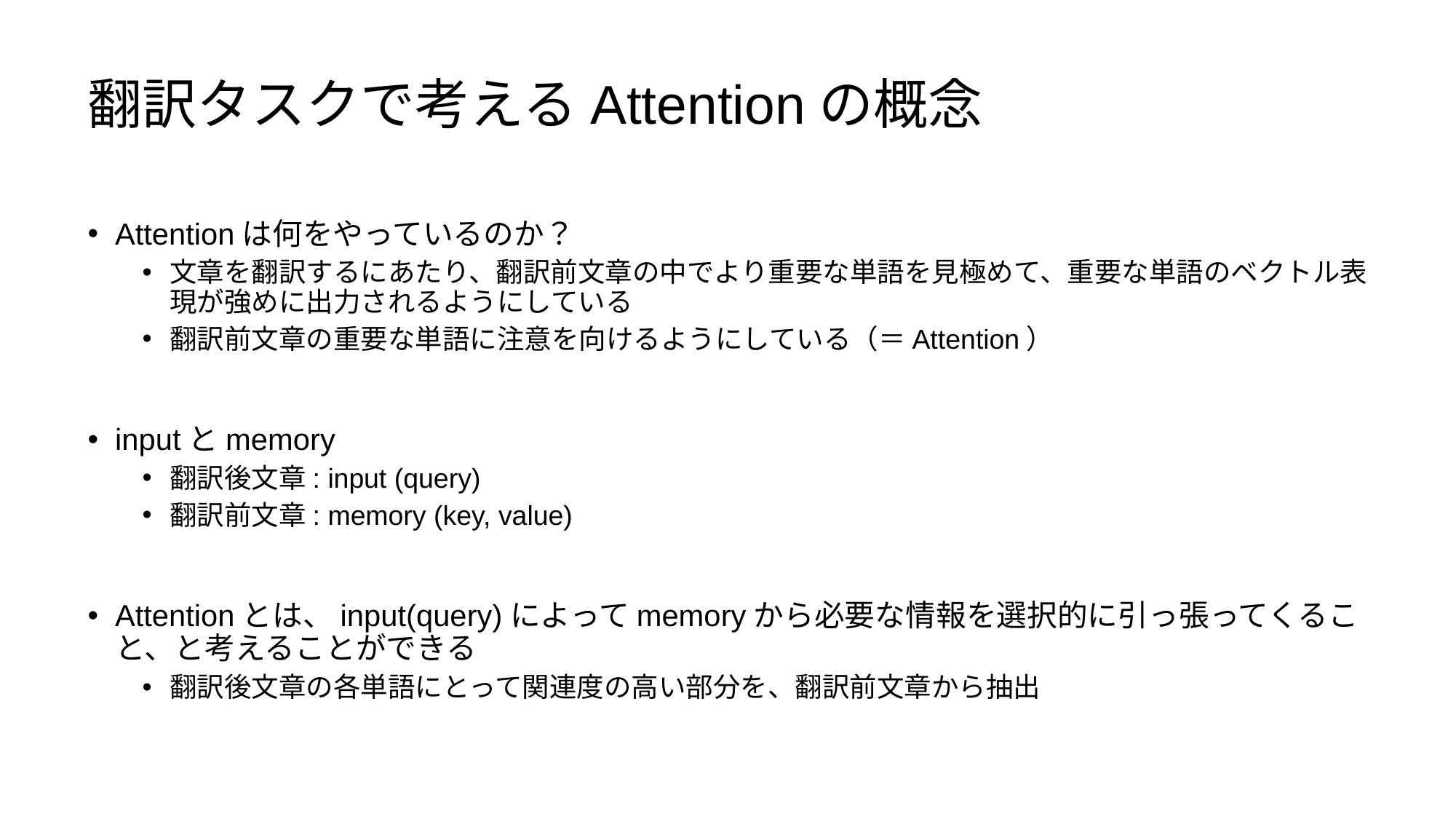

# 翻訳タスクで考えるAttentionの概念
Attentionは何をやっているのか？
文章を翻訳するにあたり、翻訳前文章の中でより重要な単語を見極めて、重要な単語のベクトル表現が強めに出力されるようにしている
翻訳前文章の重要な単語に注意を向けるようにしている（＝Attention）

inputとmemory
翻訳後文章: input (query)
翻訳前文章: memory (key, value)

Attentionとは、input(query)によってmemoryから必要な情報を選択的に引っ張ってくること、と考えることができる
翻訳後文章の各単語にとって関連度の高い部分を、翻訳前文章から抽出